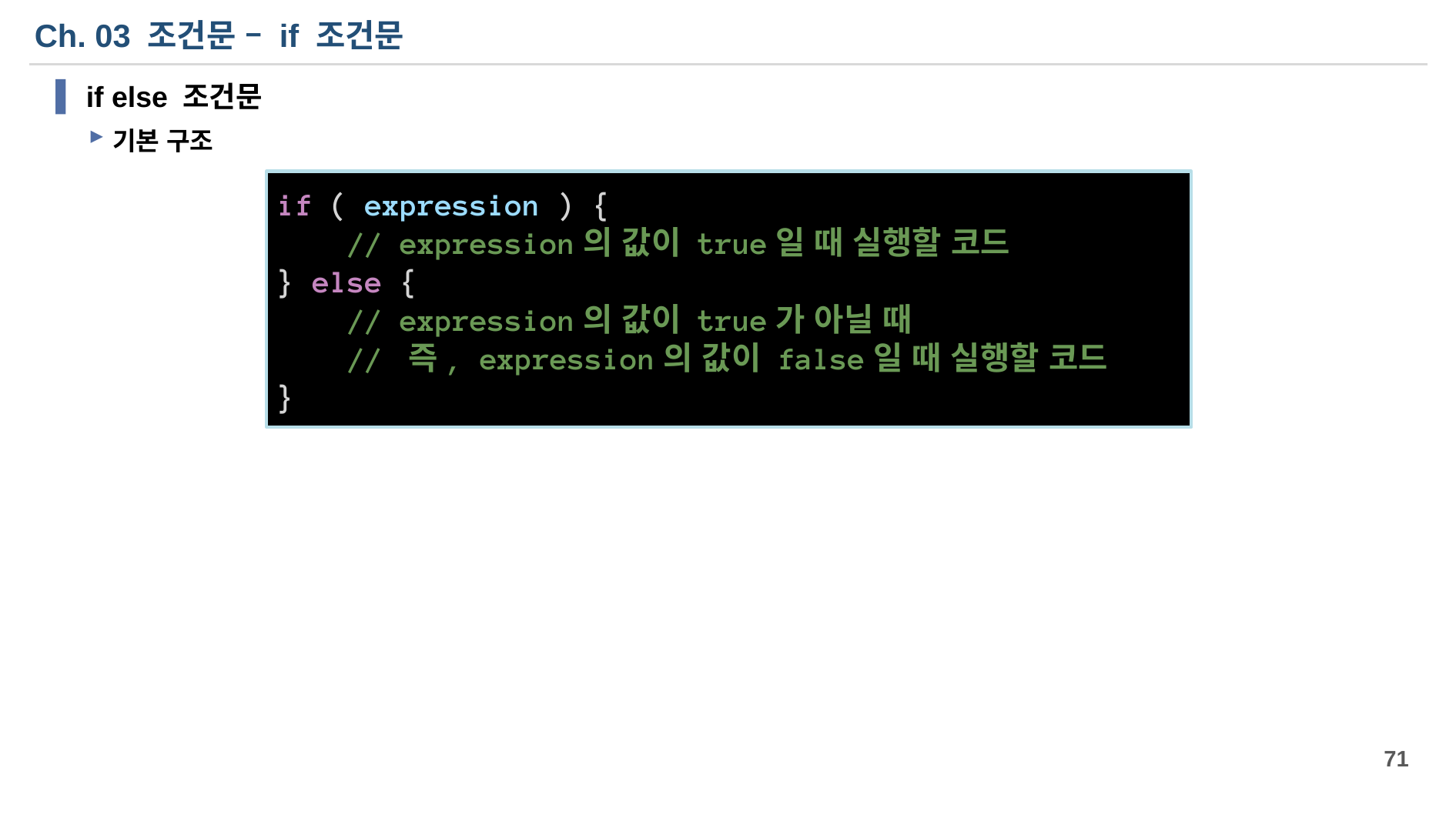

# Ch. 03 조건문 – if 조건문
if else 조건문
기본 구조

if ( expression ) {
    // expression의 값이 true일 때 실행할 코드
} else {
    // expression의 값이 true가 아닐 때
    // 즉, expression의 값이 false일 때 실행할 코드
}
71